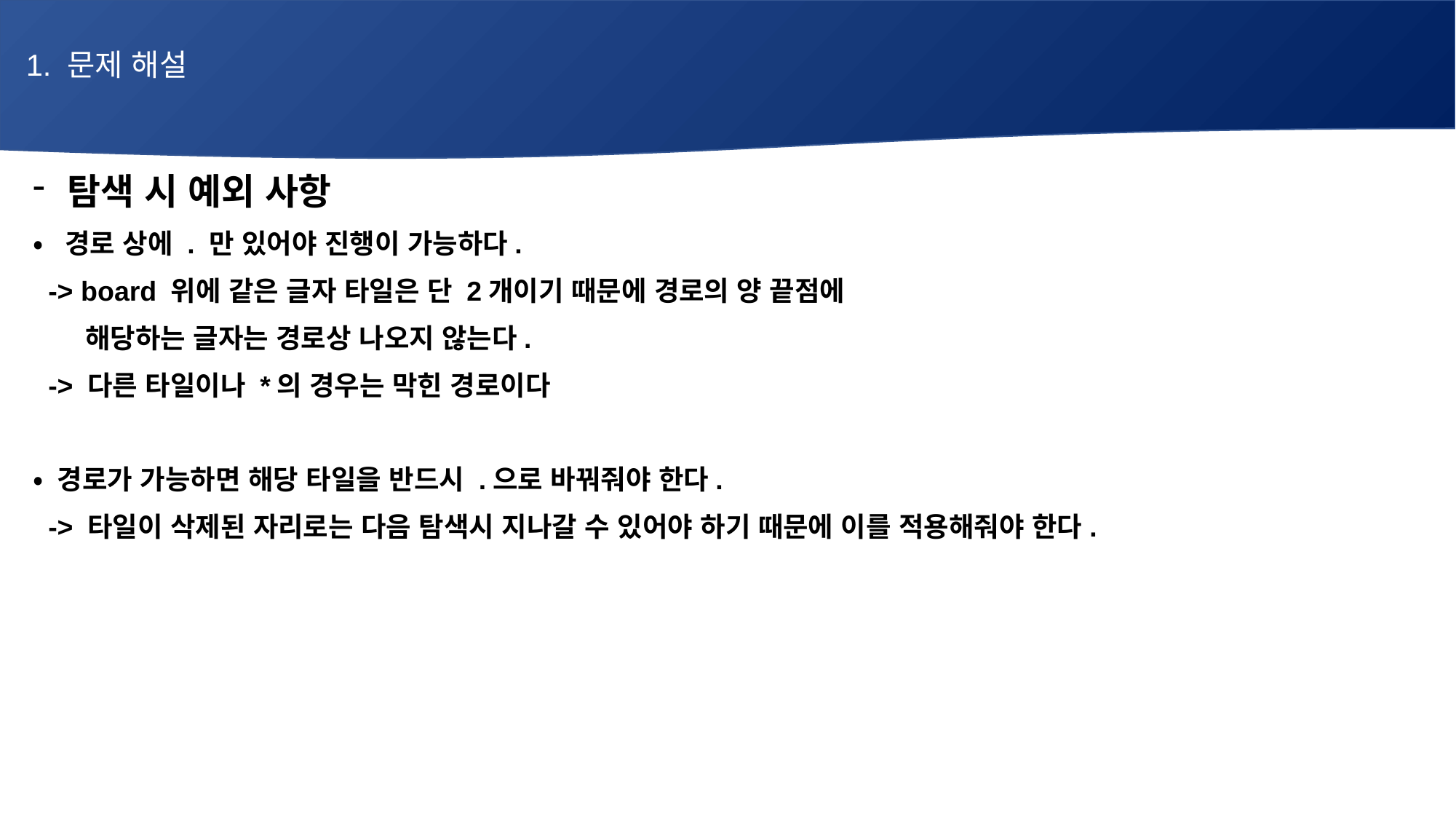

1. 문제 해설
탐색 시 예외 사항
•  경로 상에 . 만 있어야 진행이 가능하다.
  -> board 위에 같은 글자 타일은 단 2개이기 때문에 경로의 양 끝점에
      해당하는 글자는 경로상 나오지 않는다.
  -> 다른 타일이나 *의 경우는 막힌 경로이다

• 경로가 가능하면 해당 타일을 반드시 .으로 바꿔줘야 한다.
  -> 타일이 삭제된 자리로는 다음 탐색시 지나갈 수 있어야 하기 때문에 이를 적용해줘야 한다.